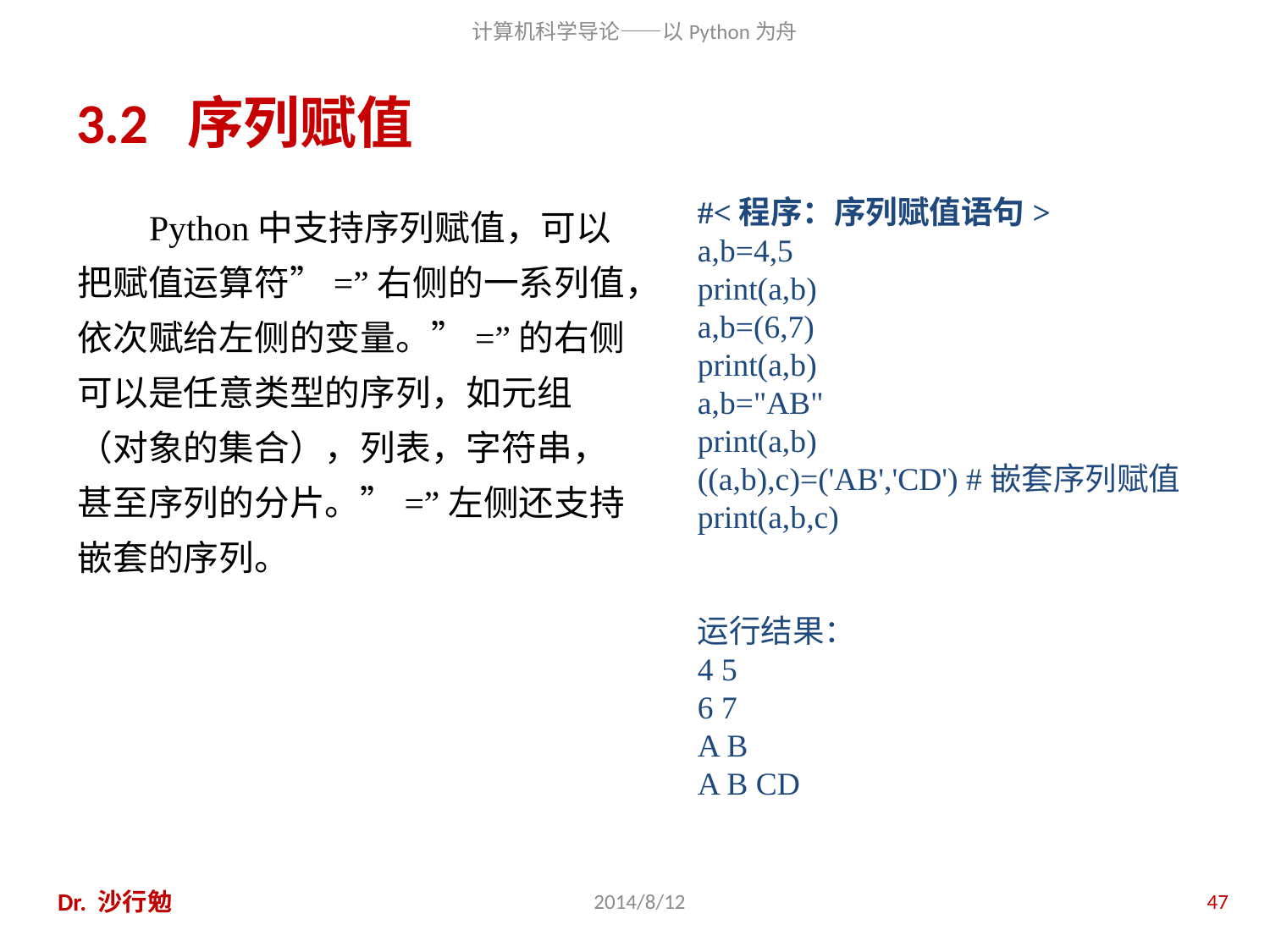

# 3.2  序列赋值
Python中支持序列赋值，可以把赋值运算符”=”右侧的一系列值，依次赋给左侧的变量。”=”的右侧可以是任意类型的序列，如元组（对象的集合），列表，字符串，甚至序列的分片。”=”左侧还支持嵌套的序列。
#<程序：序列赋值语句>
a,b=4,5
print(a,b)
a,b=(6,7)
print(a,b)
a,b="AB"
print(a,b)
((a,b),c)=('AB','CD') #嵌套序列赋值
print(a,b,c)

运行结果：
4 5
6 7
A B
A B CD

Dr. 沙行勉
2014/8/12
47